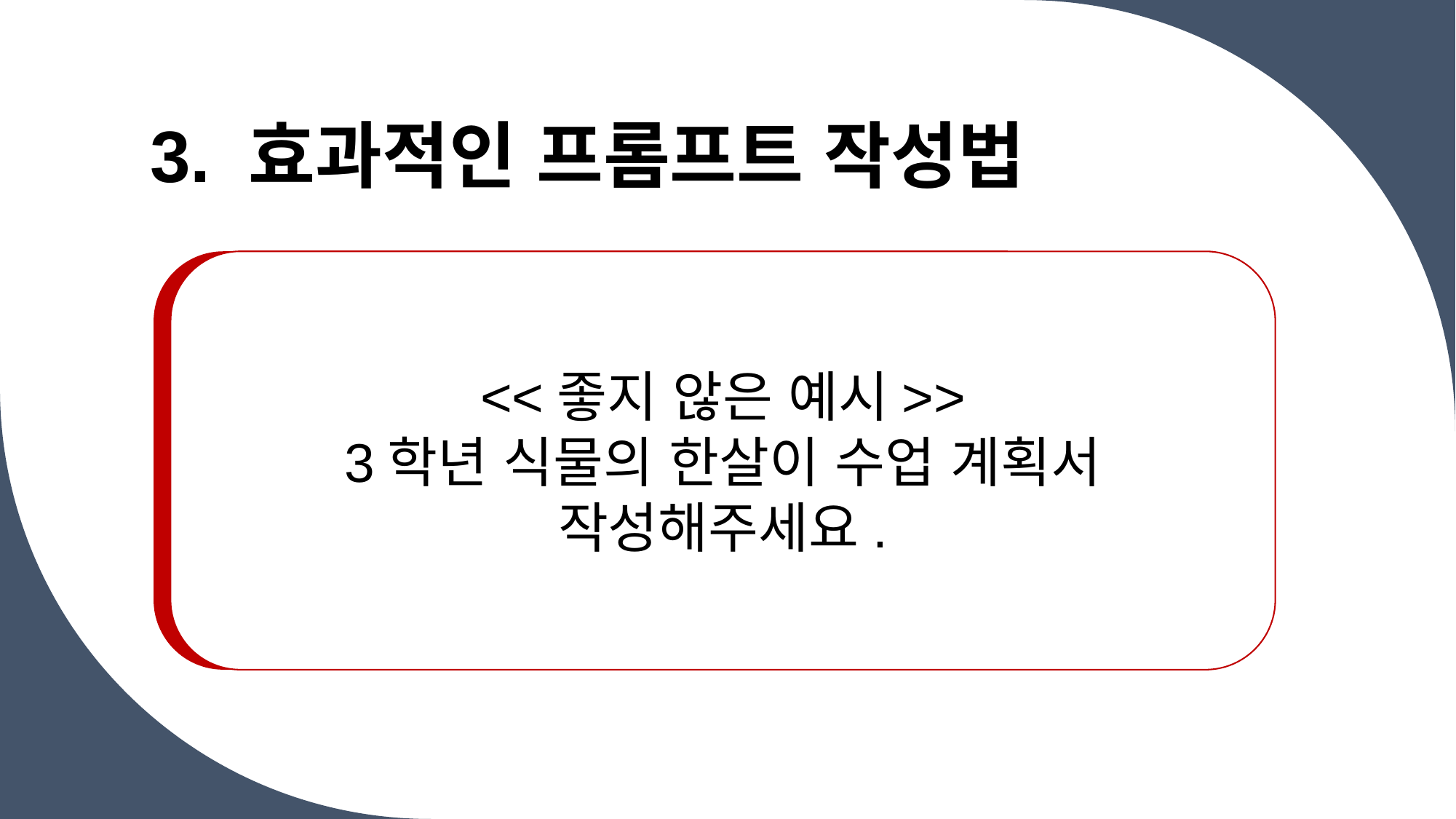

# 3. 효과적인 프롬프트 작성법

<<좋지 않은 예시>>
3학년 식물의 한살이 수업 계획서 작성해주세요.